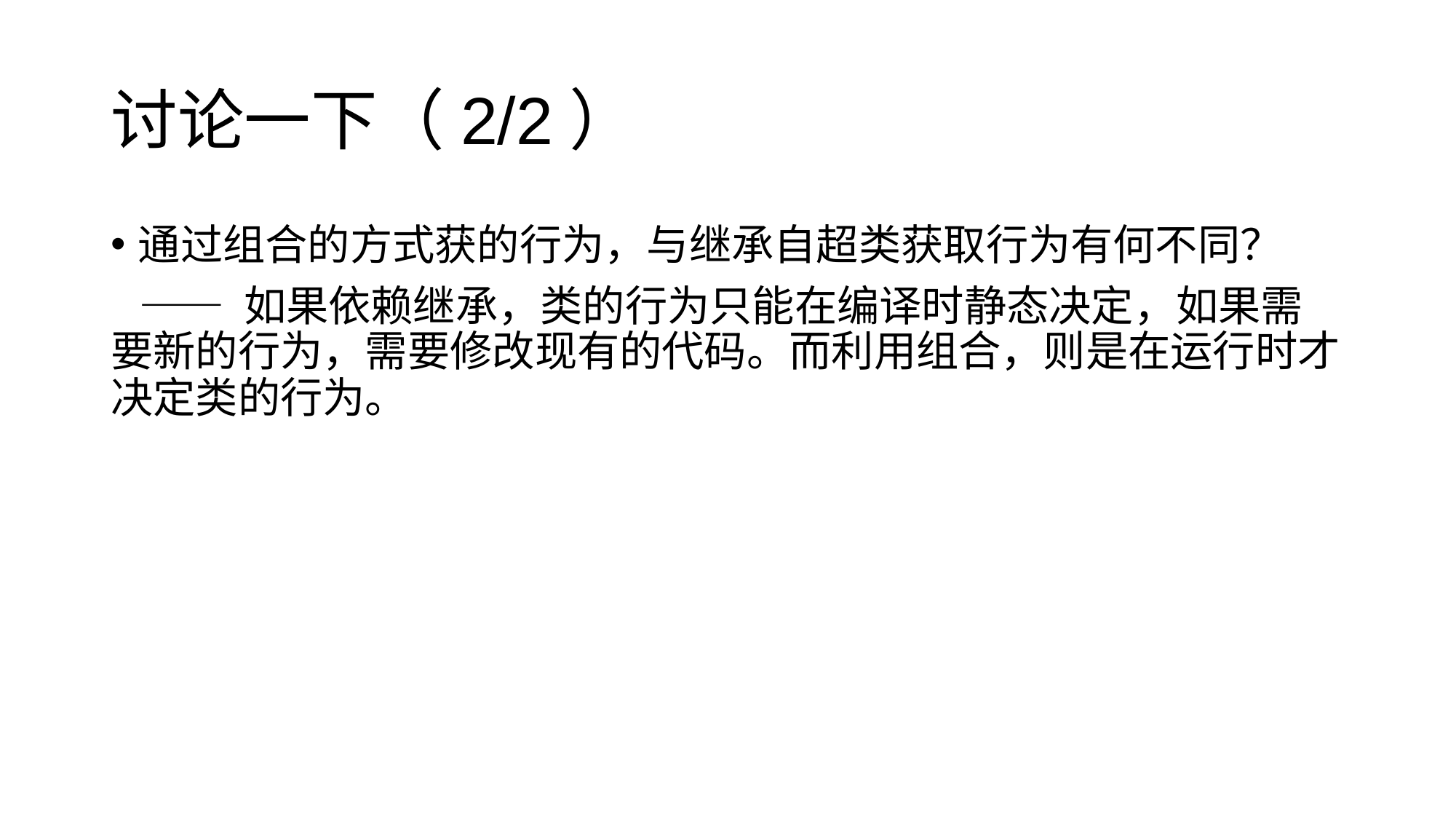

# 讨论一下（2/2）
通过组合的方式获的行为，与继承自超类获取行为有何不同？
   —— 如果依赖继承，类的行为只能在编译时静态决定，如果需要新的行为，需要修改现有的代码。而利用组合，则是在运行时才决定类的行为。